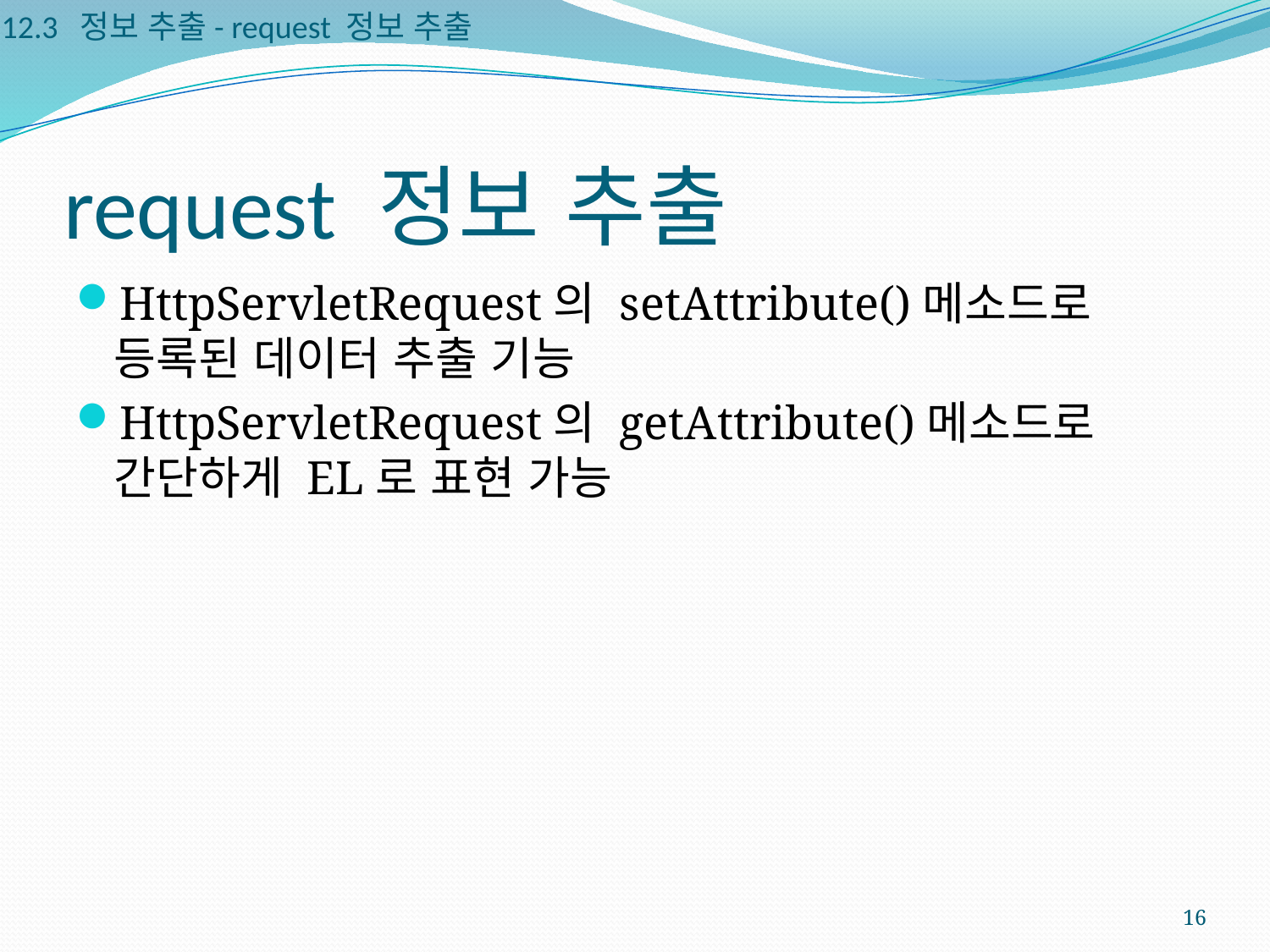

12.3  정보 추출- request 정보 추출
# request 정보 추출
HttpServletRequest의 setAttribute()메소드로 등록된 데이터 추출 기능
HttpServletRequest의 getAttribute()메소드로 간단하게 EL로 표현 가능
16